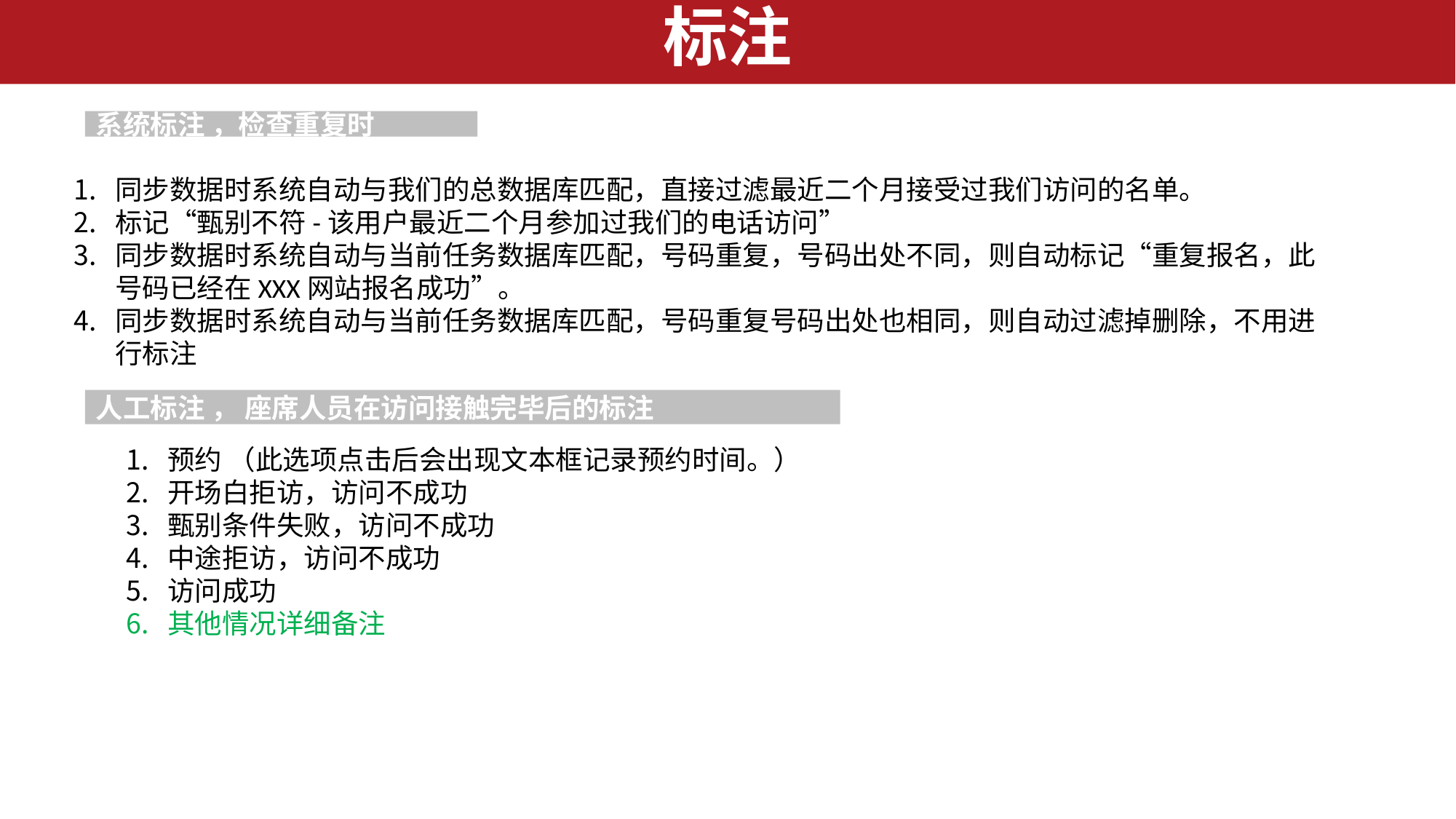

标注

系统标注 ，检查重复时
同步数据时系统自动与我们的总数据库匹配，直接过滤最近二个月接受过我们访问的名单。
标记“甄别不符-该用户最近二个月参加过我们的电话访问”
同步数据时系统自动与当前任务数据库匹配，号码重复，号码出处不同，则自动标记“重复报名，此号码已经在XXX网站报名成功”。
同步数据时系统自动与当前任务数据库匹配，号码重复号码出处也相同，则自动过滤掉删除，不用进行标注
人工标注 ， 座席人员在访问接触完毕后的标注
预约 （此选项点击后会出现文本框记录预约时间。）
开场白拒访，访问不成功
甄别条件失败，访问不成功
中途拒访，访问不成功
访问成功
其他情况详细备注